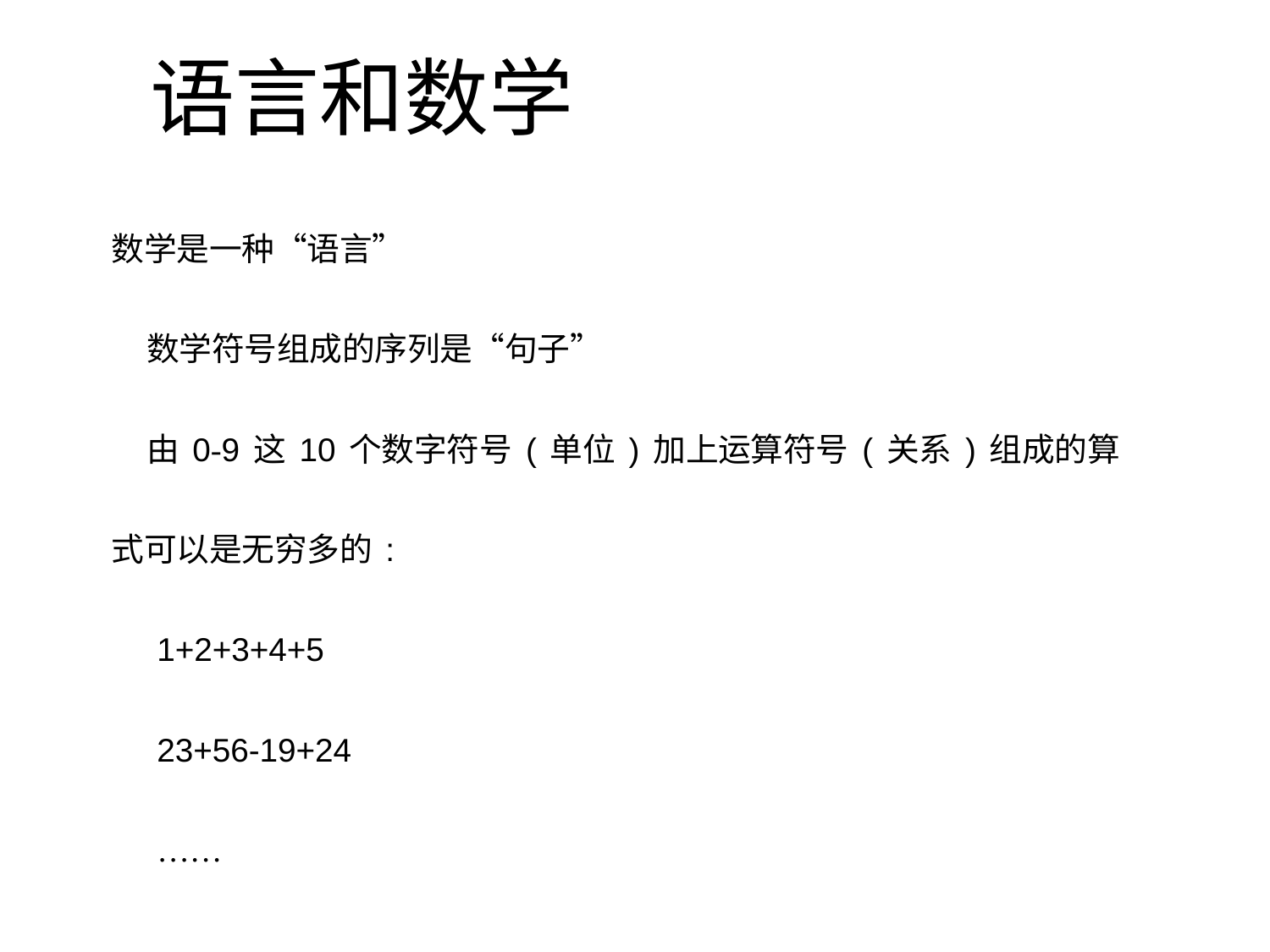

语言和数学
数学是一种“语言”
   数学符号组成的序列是“句子”
   由0-9这10个数字符号(单位)加上运算符号(关系)组成的算式可以是无穷多的:
     1+2+3+4+5
     23+56-19+24
     ……